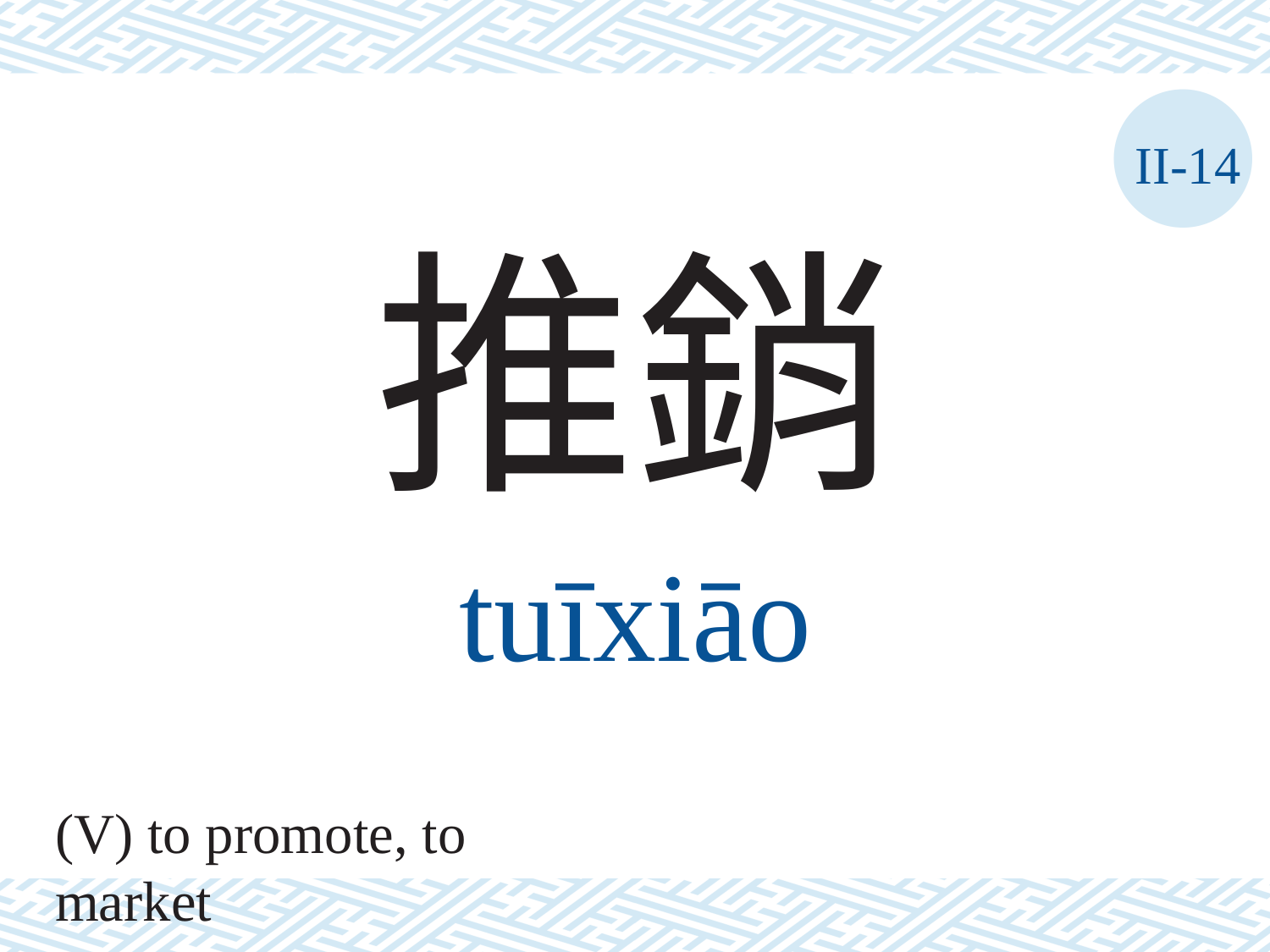

II-14
推銷
tuīxiāo
(V) to promote, to market